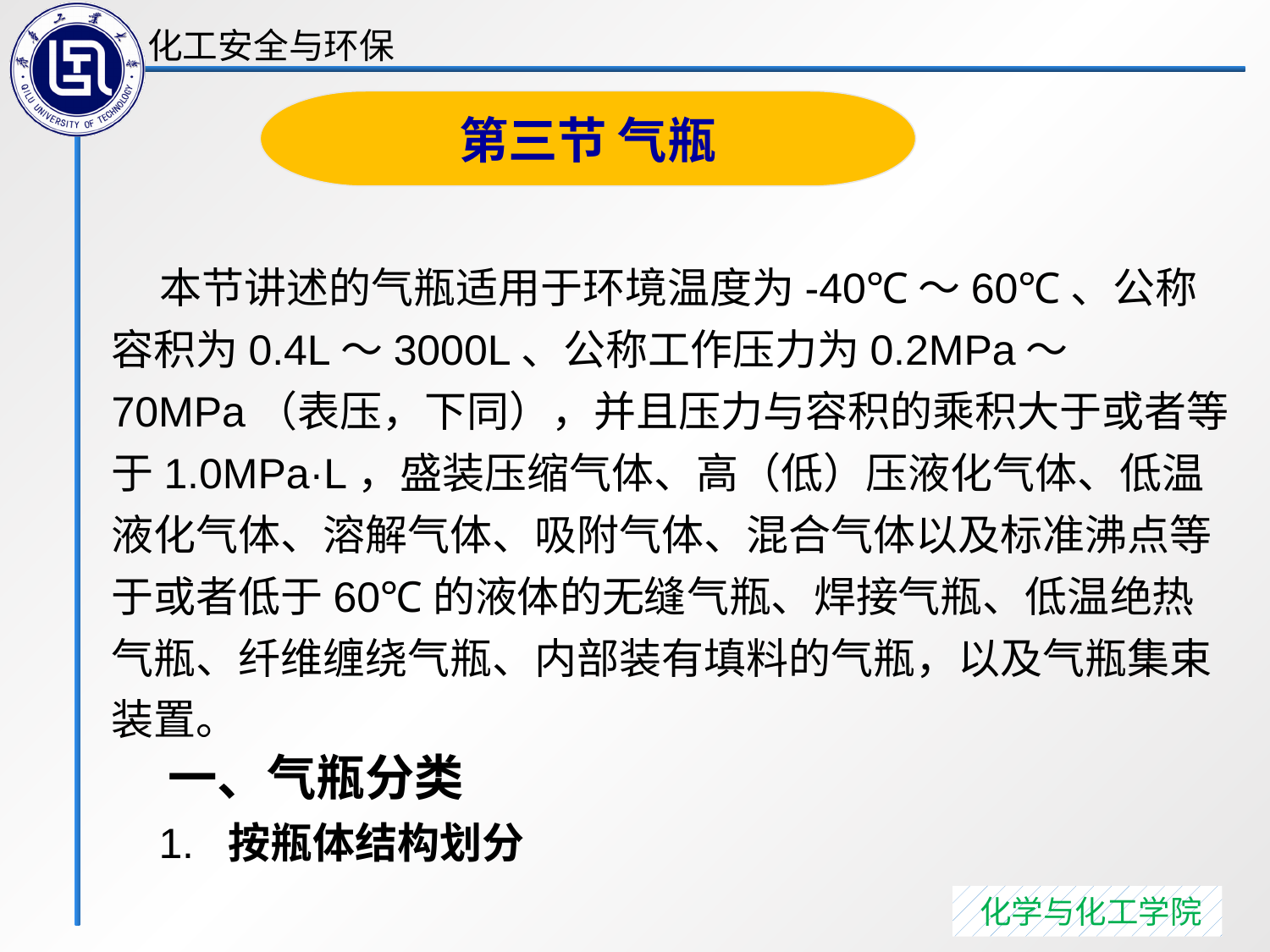

本节讲述的气瓶适用于环境温度为-40℃～60℃、公称容积为0.4L～3000L、公称工作压力为0.2MPa～70MPa（表压，下同），并且压力与容积的乘积大于或者等于1.0MPa·L，盛装压缩气体、高（低）压液化气体、低温液化气体、溶解气体、吸附气体、混合气体以及标准沸点等于或者低于60℃的液体的无缝气瓶、焊接气瓶、低温绝热气瓶、纤维缠绕气瓶、内部装有填料的气瓶，以及气瓶集束装置。
    一、气瓶分类
    1.  按瓶体结构划分
第三节 气瓶